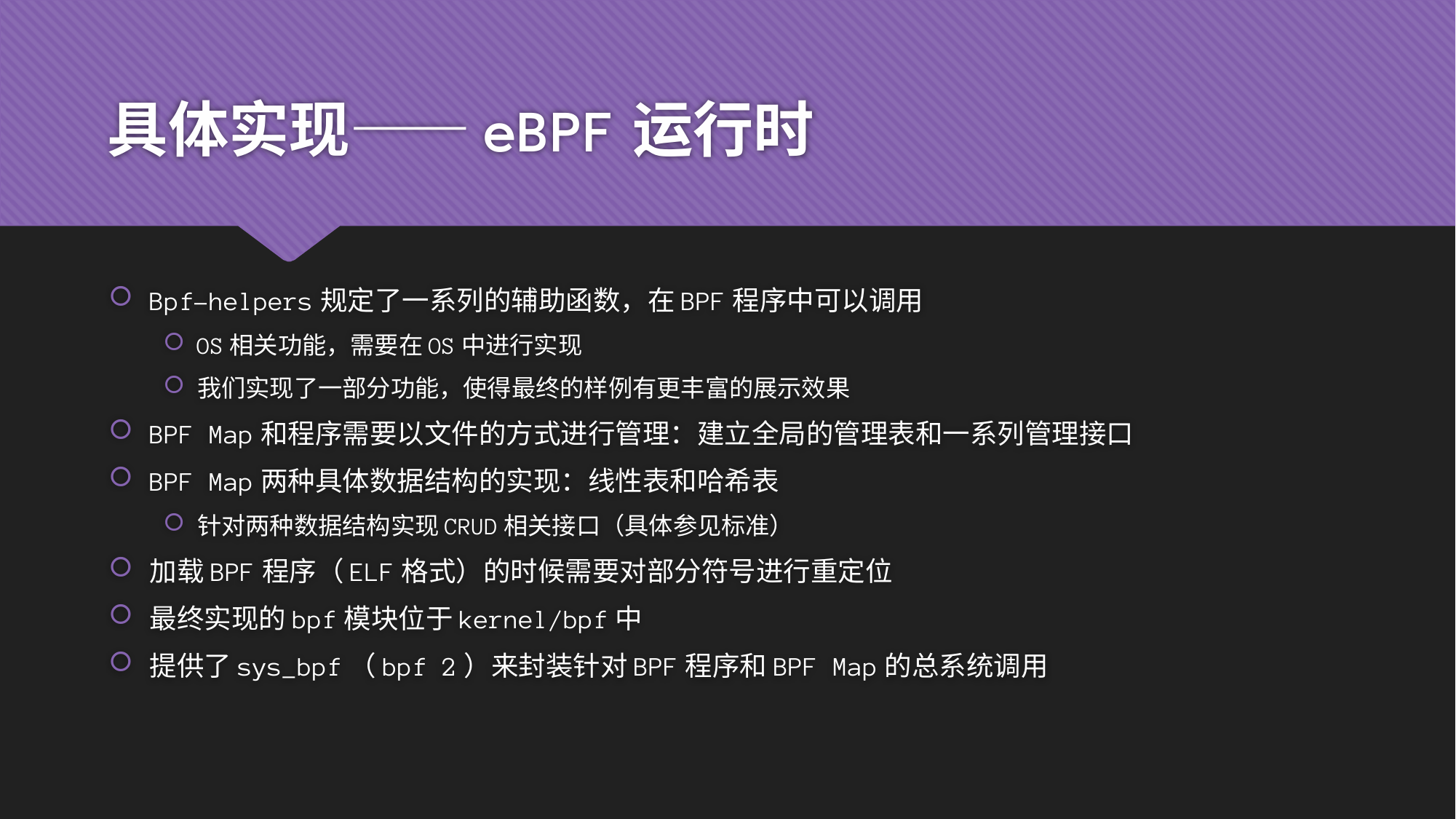

# 具体实现——eBPF运行时
Bpf-helpers规定了一系列的辅助函数，在BPF程序中可以调用
OS相关功能，需要在OS中进行实现
我们实现了一部分功能，使得最终的样例有更丰富的展示效果
BPF Map和程序需要以文件的方式进行管理：建立全局的管理表和一系列管理接口
BPF Map两种具体数据结构的实现：线性表和哈希表
针对两种数据结构实现CRUD相关接口（具体参见标准）
加载BPF程序（ELF格式）的时候需要对部分符号进行重定位
最终实现的bpf模块位于kernel/bpf中
提供了sys_bpf（bpf 2）来封装针对BPF程序和BPF Map的总系统调用